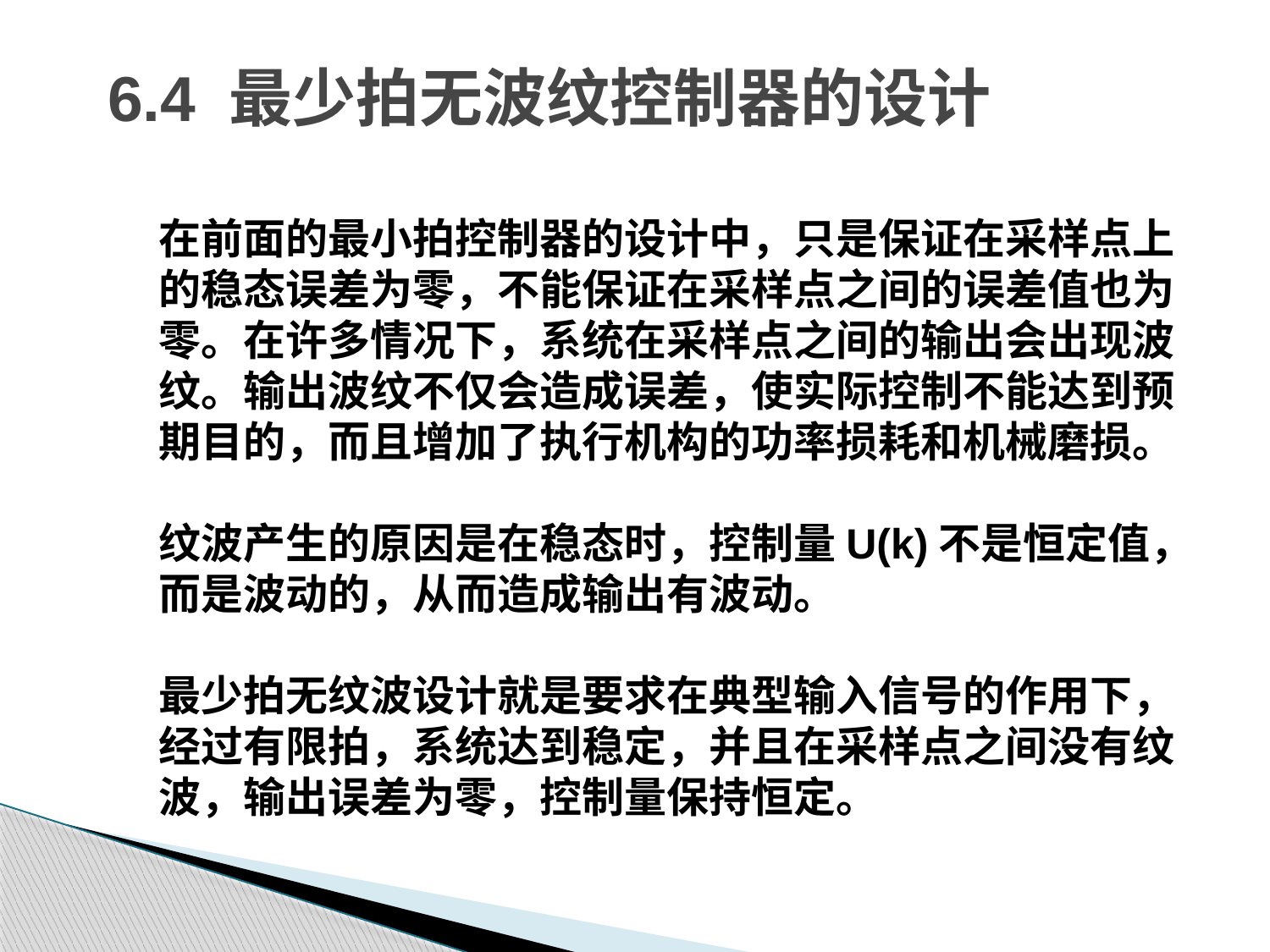

# 6.4 最少拍无波纹控制器的设计
	在前面的最小拍控制器的设计中，只是保证在采样点上的稳态误差为零，不能保证在采样点之间的误差值也为零。在许多情况下，系统在采样点之间的输出会出现波纹。输出波纹不仅会造成误差，使实际控制不能达到预期目的，而且增加了执行机构的功率损耗和机械磨损。

	纹波产生的原因是在稳态时，控制量U(k)不是恒定值，而是波动的，从而造成输出有波动。

	最少拍无纹波设计就是要求在典型输入信号的作用下，经过有限拍，系统达到稳定，并且在采样点之间没有纹波，输出误差为零，控制量保持恒定。